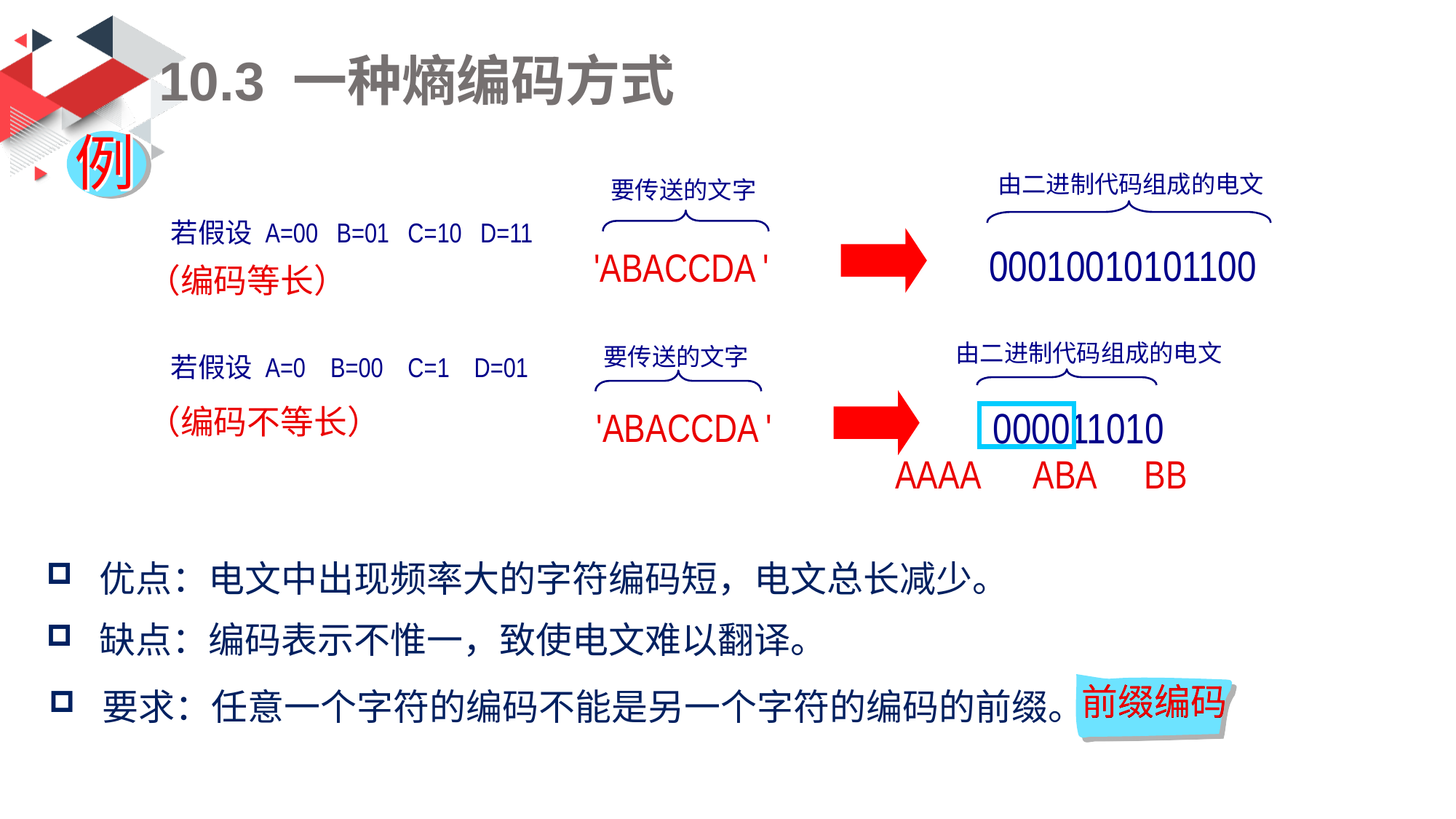

# 10.3 一种熵编码方式
例

由二进制代码组成的电文
00010010101100

要传送的文字
'ABACCDA '
若假设 A=00   B=01   C=10   D=11
（编码等长）

由二进制代码组成的电文

要传送的文字
'ABACCDA '

000011010
若假设 A=0    B=00    C=1    D=01
（编码不等长）

AAAA
ABA
BB
优点：电文中出现频率大的字符编码短，电文总长减少。
缺点：编码表示不惟一，致使电文难以翻译。
要求：任意一个字符的编码不能是另一个字符的编码的前缀。

前缀编码